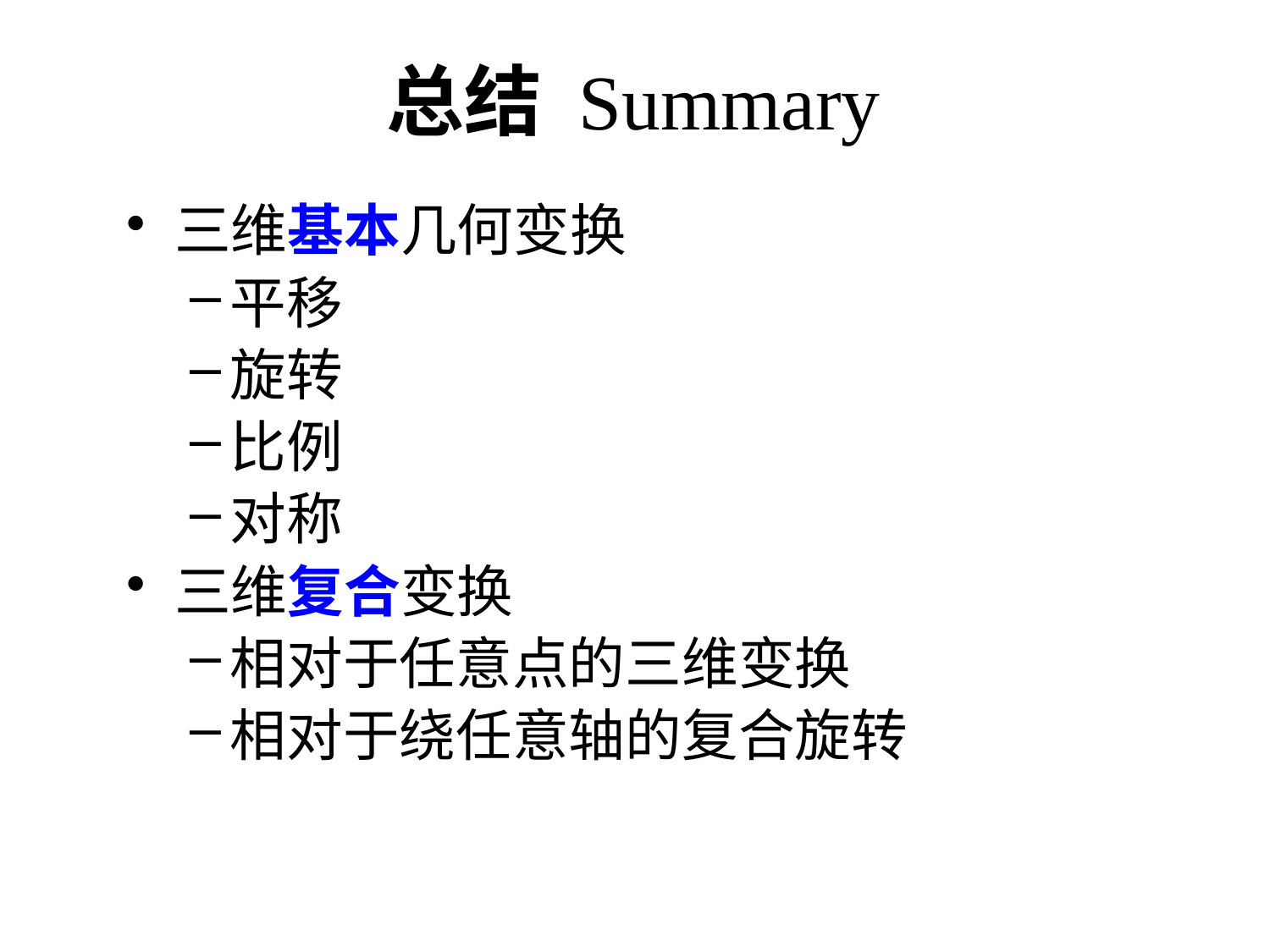

# 总结 Summary
三维基本几何变换
平移
旋转
比例
对称
三维复合变换
相对于任意点的三维变换
相对于绕任意轴的复合旋转